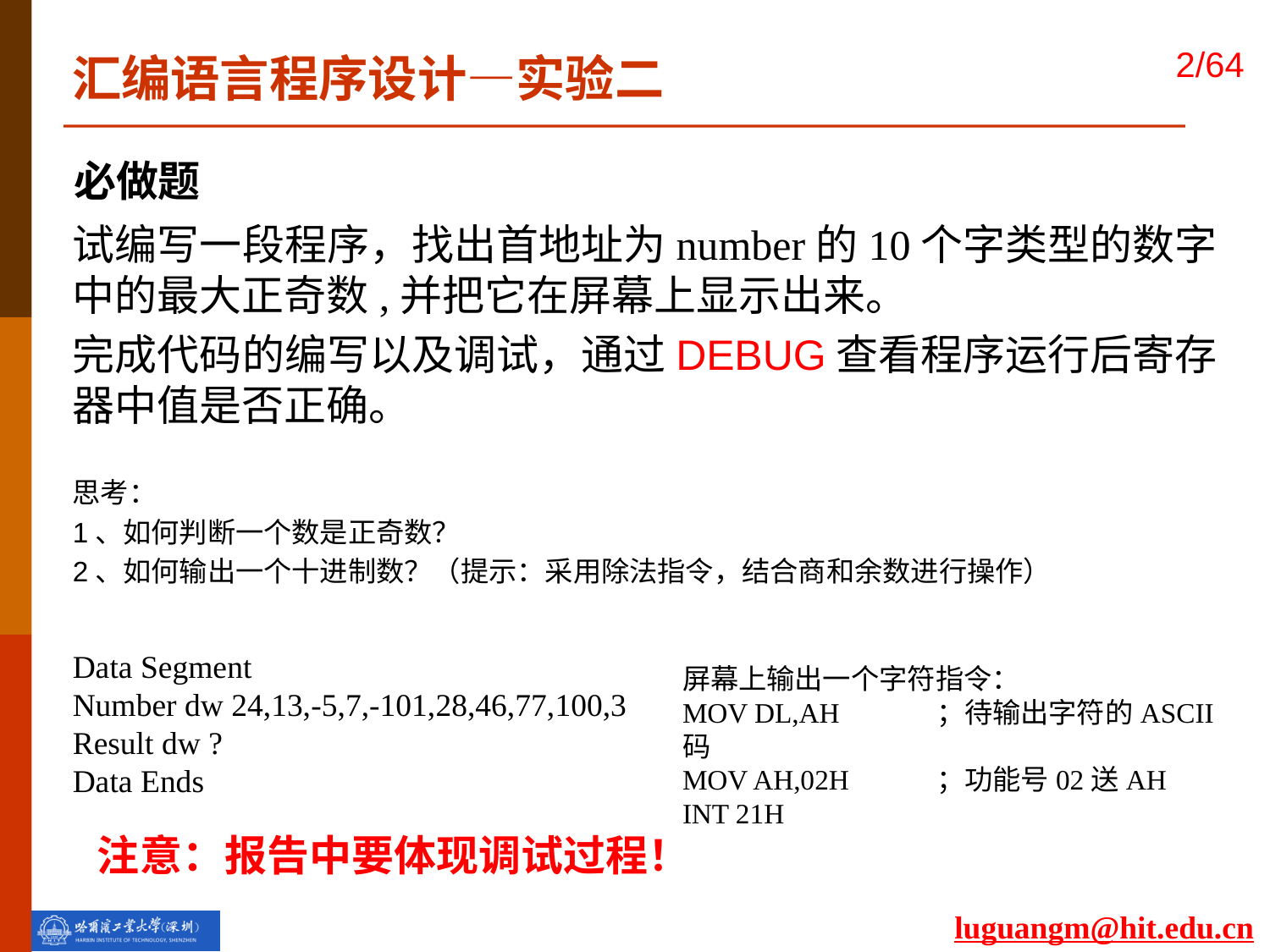

汇编语言程序设计—实验二
必做题
试编写一段程序，找出首地址为number的10个字类型的数字中的最大正奇数,并把它在屏幕上显示出来。
完成代码的编写以及调试，通过DEBUG查看程序运行后寄存器中值是否正确。

思考：
1、如何判断一个数是正奇数？
2、如何输出一个十进制数？（提示：采用除法指令，结合商和余数进行操作）

Data Segment
Number dw 24,13,-5,7,-101,28,46,77,100,3
Result dw ?
Data Ends
屏幕上输出一个字符指令：
MOV DL,AH	；待输出字符的ASCII码
MOV AH,02H	；功能号02送AH
INT 21H
注意：报告中要体现调试过程！